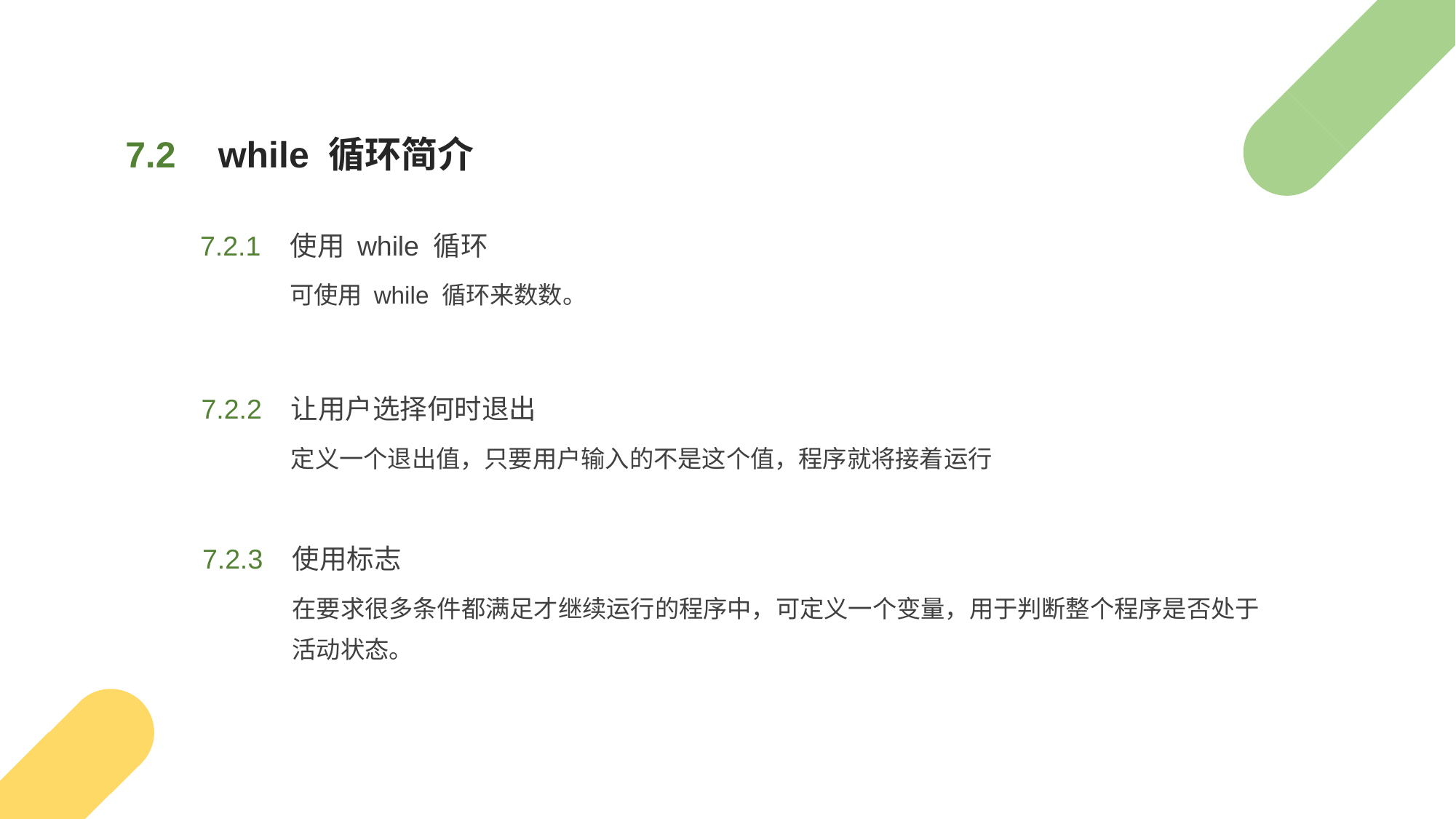

while 循环简介
7.2
使用 while 循环
7.2.1
可使用 while 循环来数数。
让用户选择何时退出
7.2.2
定义一个退出值，只要用户输入的不是这个值，程序就将接着运行
使用标志
7.2.3
在要求很多条件都满足才继续运行的程序中，可定义一个变量，用于判断整个程序是否处于
活动状态。